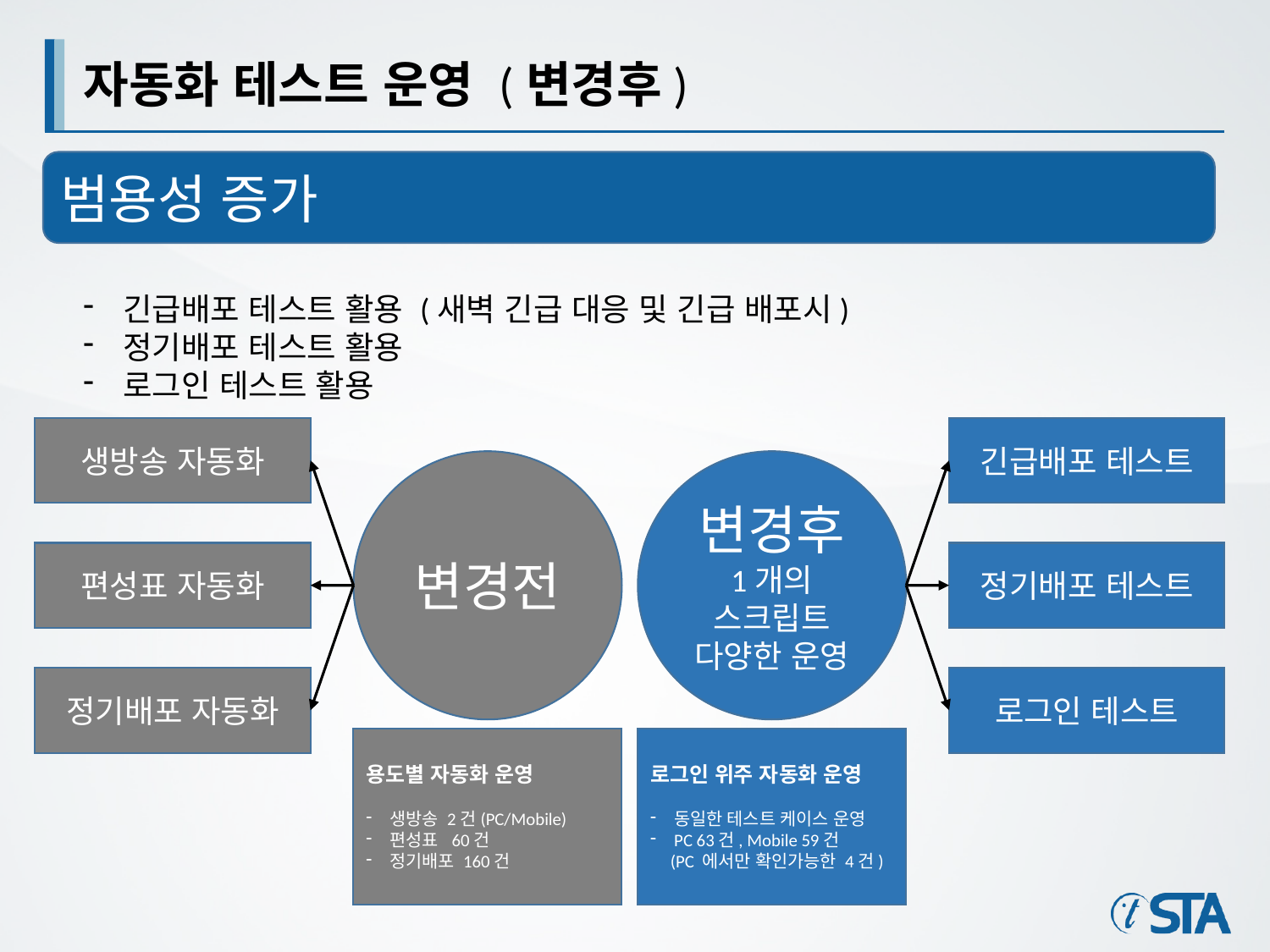

# 자동화 테스트 운영 (변경후)
범용성 증가
긴급배포 테스트 활용 (새벽 긴급 대응 및 긴급 배포시)
정기배포 테스트 활용
로그인 테스트 활용
생방송 자동화
긴급배포 테스트
변경전
변경후
1개의 스크립트 다양한 운영
편성표 자동화
정기배포 테스트
정기배포 자동화
로그인 테스트
로그인 위주 자동화 운영

동일한 테스트 케이스 운영
PC 63건, Mobile 59건
     (PC 에서만 확인가능한 4건)
용도별 자동화 운영

생방송 2건(PC/Mobile)
편성표  60건
정기배포 160건